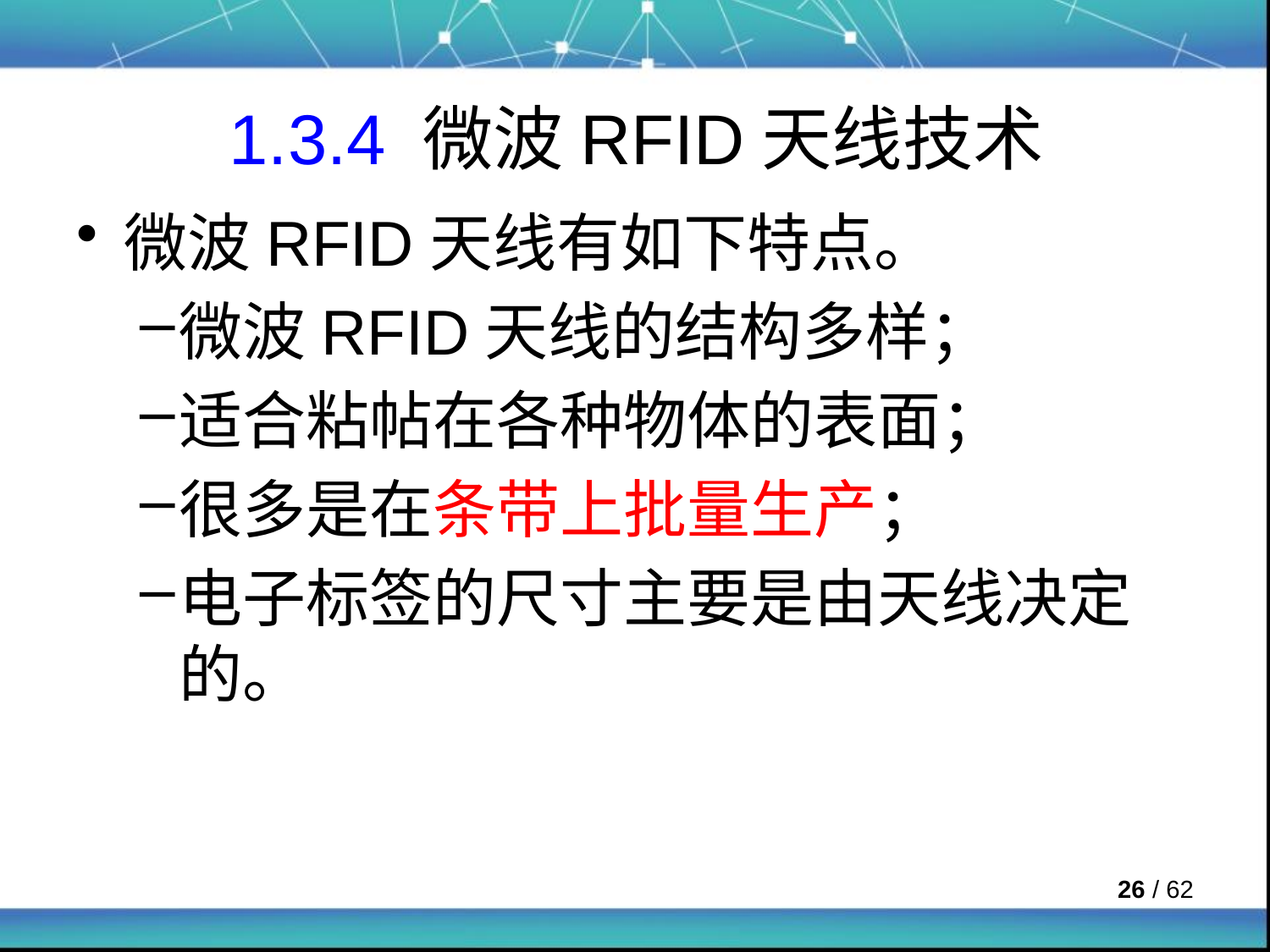

# 1.3.4 微波RFID天线技术
微波RFID天线有如下特点。
微波RFID天线的结构多样；
适合粘帖在各种物体的表面；
很多是在条带上批量生产；
电子标签的尺寸主要是由天线决定的。
26 / 62